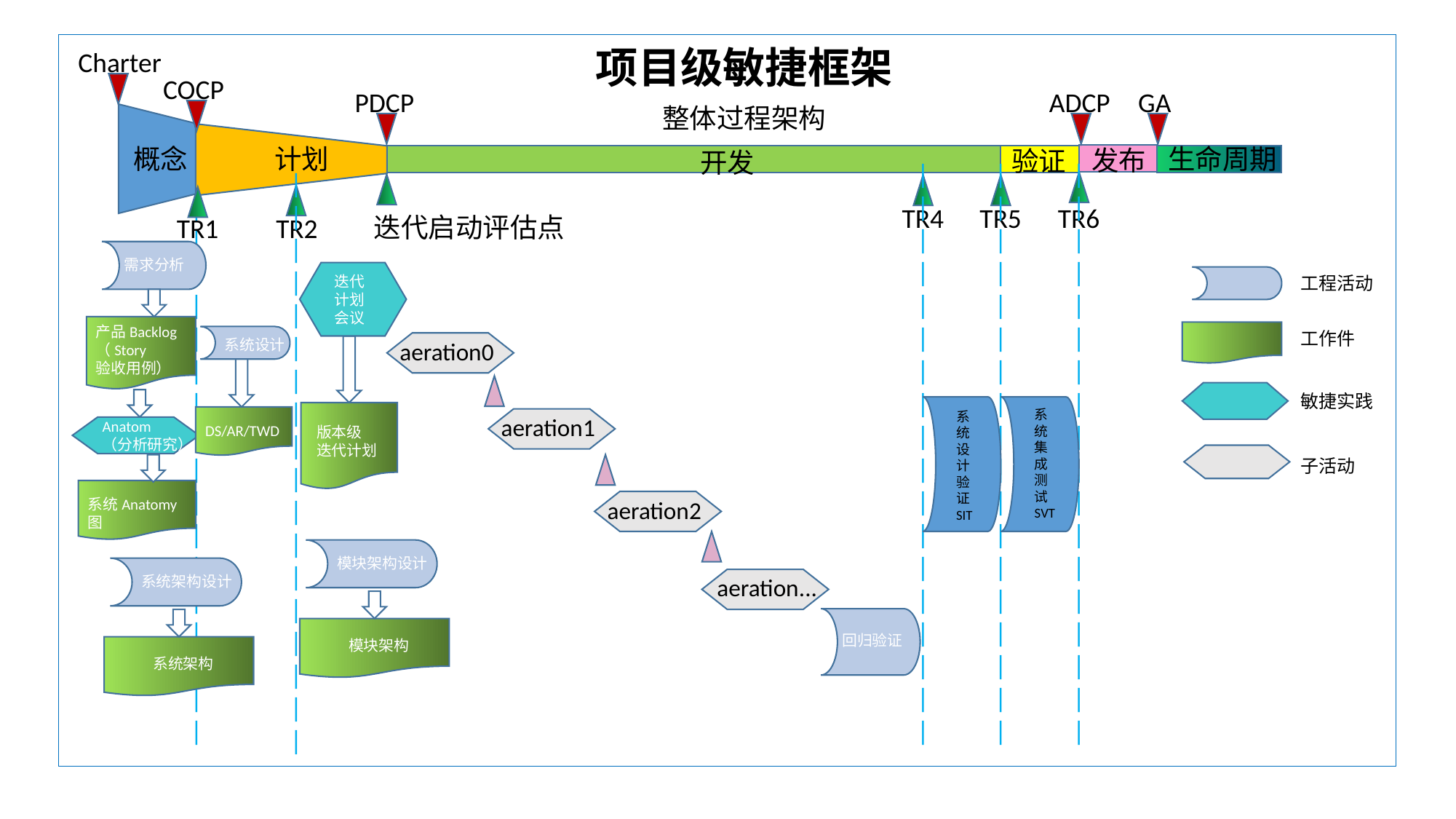

项目级敏捷框架
Charter

COCP

PDCP
ADCP
GA
整体过程架构

概念
计划
生命周期
发布
验证
开发

|
|
|
|
|
|
|
|
|
|
|
|
|
|
|
|
|
|
|
|
|
|
|
|
|
|
|
|
|
|
|
|
|
|
|
|
|
|
|
|
|
|
|
|
|
|
|
|
|
|
|
|
|
|
|
|
|
|
|
|
|
|
|
|
|
|
|
|
|
|
|
|
|
|
|
|
|
|
|
|
|
|
|
|
|
|
|
|
|
|

TR4
TR5
TR6
迭代启动评估点
TR1
TR2

需求分析

迭代
计划
会议

工程活动

产品Backlog
（Story
验收用例）

工作件

系统设计
aeration0

敏捷实践

系
统
集
成
测
试
SVT

系
统
设
计
验
证
SIT

aeration1

Anatom
（分析研究）
DS/AR/TWD

版本级
迭代计划

子活动

系统Anatomy图
aeration2

模块架构设计

系统架构设计
aeration...

回归验证
模块架构

系统架构